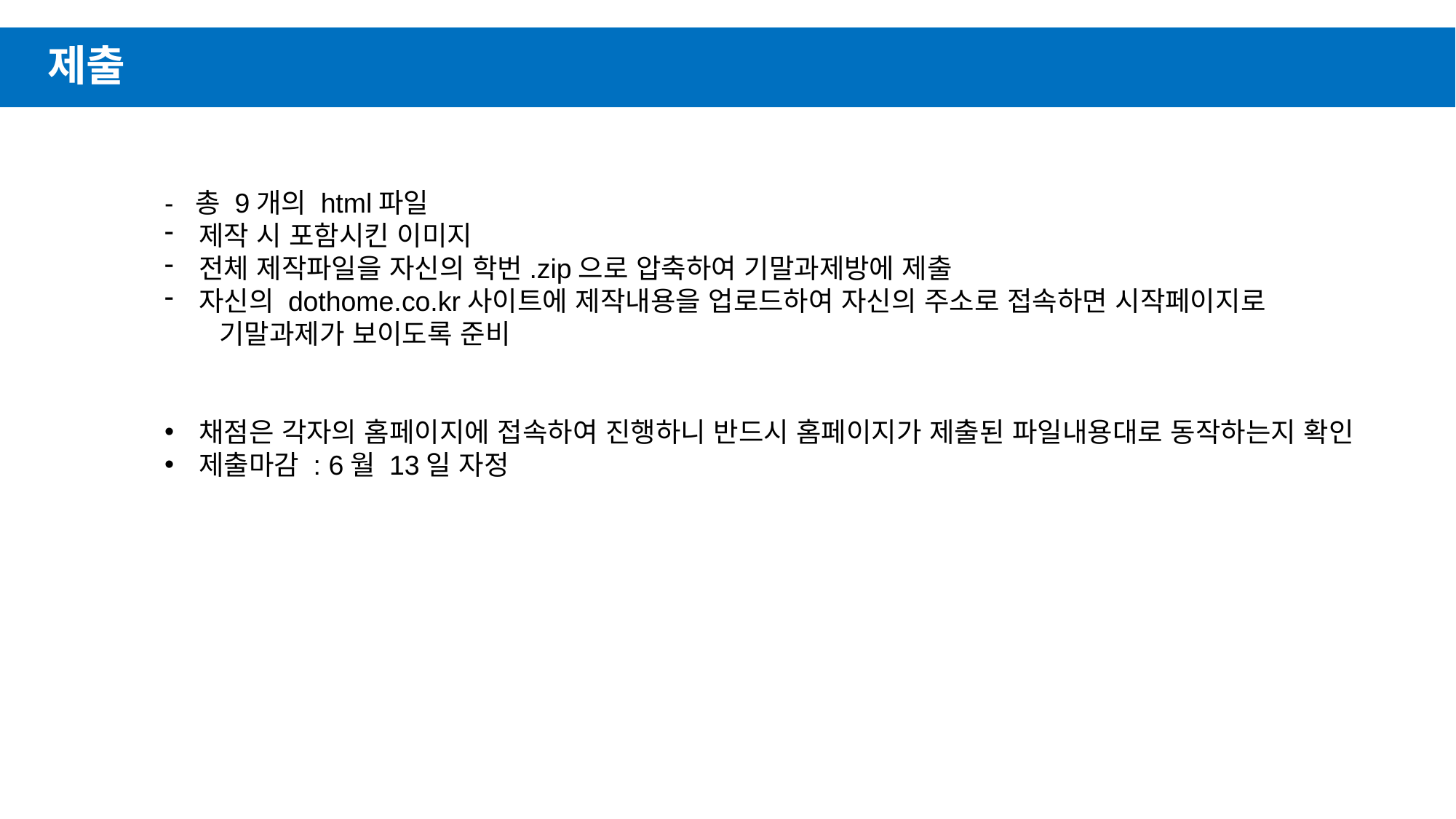

# 제출
-  총 9개의 html파일
제작 시 포함시킨 이미지
전체 제작파일을 자신의 학번.zip으로 압축하여 기말과제방에 제출
자신의 dothome.co.kr사이트에 제작내용을 업로드하여 자신의 주소로 접속하면 시작페이지로
기말과제가 보이도록 준비

채점은 각자의 홈페이지에 접속하여 진행하니 반드시 홈페이지가 제출된 파일내용대로 동작하는지 확인
제출마감 : 6월 13일 자정